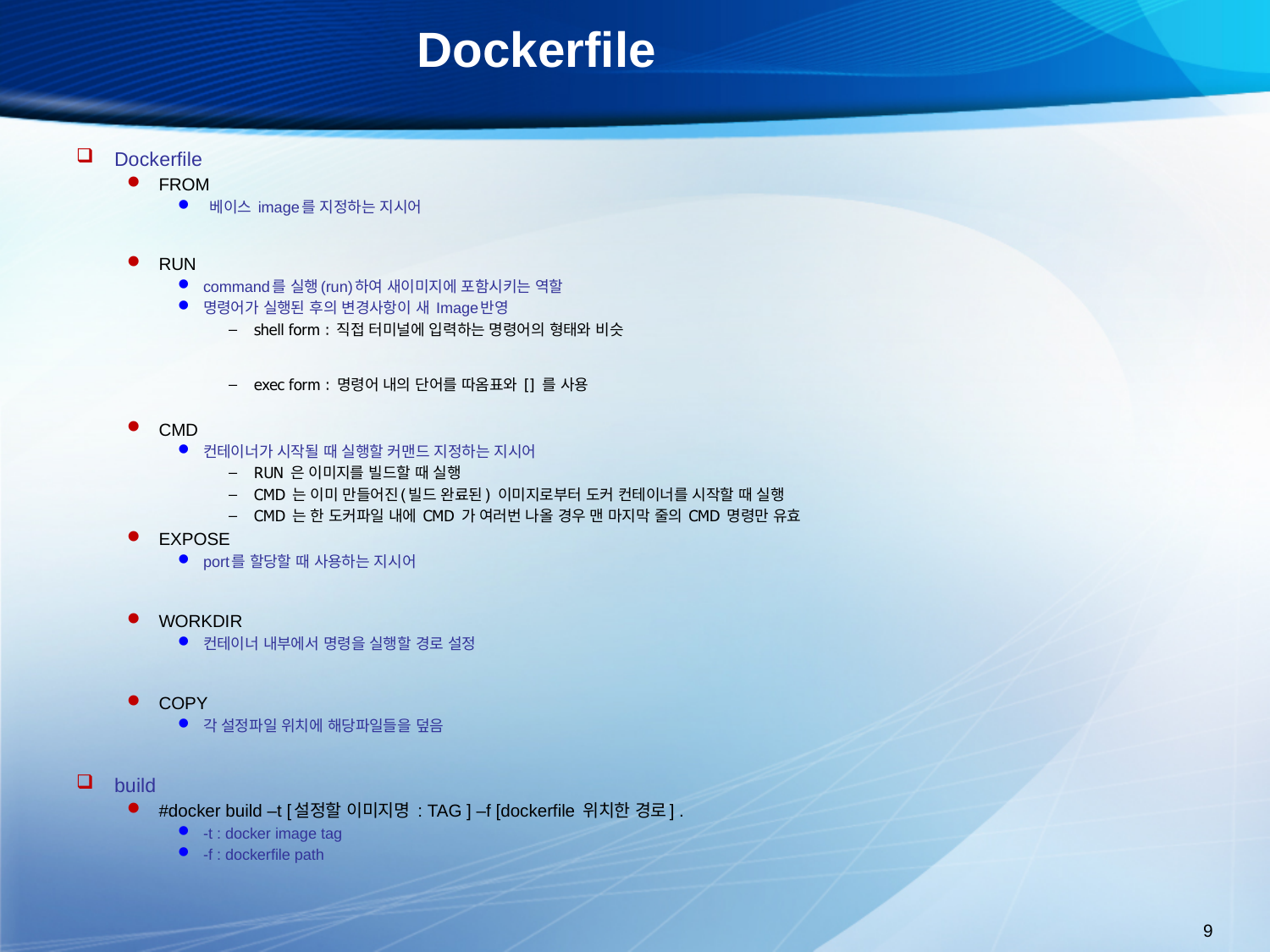

# Dockerfile
Dockerfile
FROM
 베이스 image를 지정하는 지시어

RUN
command를 실행(run)하여 새이미지에 포함시키는 역할
명령어가 실행된 후의 변경사항이 새 Image반영
shell form : 직접 터미널에 입력하는 명령어의 형태와 비슷

exec form : 명령어 내의 단어를 따옴표와 [] 를 사용

CMD
컨테이너가 시작될 때 실행할 커맨드 지정하는 지시어
RUN 은 이미지를 빌드할 때 실행
CMD 는 이미 만들어진(빌드 완료된) 이미지로부터 도커 컨테이너를 시작할 때 실행
CMD 는 한 도커파일 내에 CMD 가 여러번 나올 경우 맨 마지막 줄의 CMD 명령만 유효
EXPOSE
port를 할당할 때 사용하는 지시어

WORKDIR
컨테이너 내부에서 명령을 실행할 경로 설정

COPY
각 설정파일 위치에 해당파일들을 덮음

build
#docker build –t [설정할 이미지명 : TAG ] –f [dockerfile 위치한 경로] .
-t : docker image tag
-f : dockerfile path